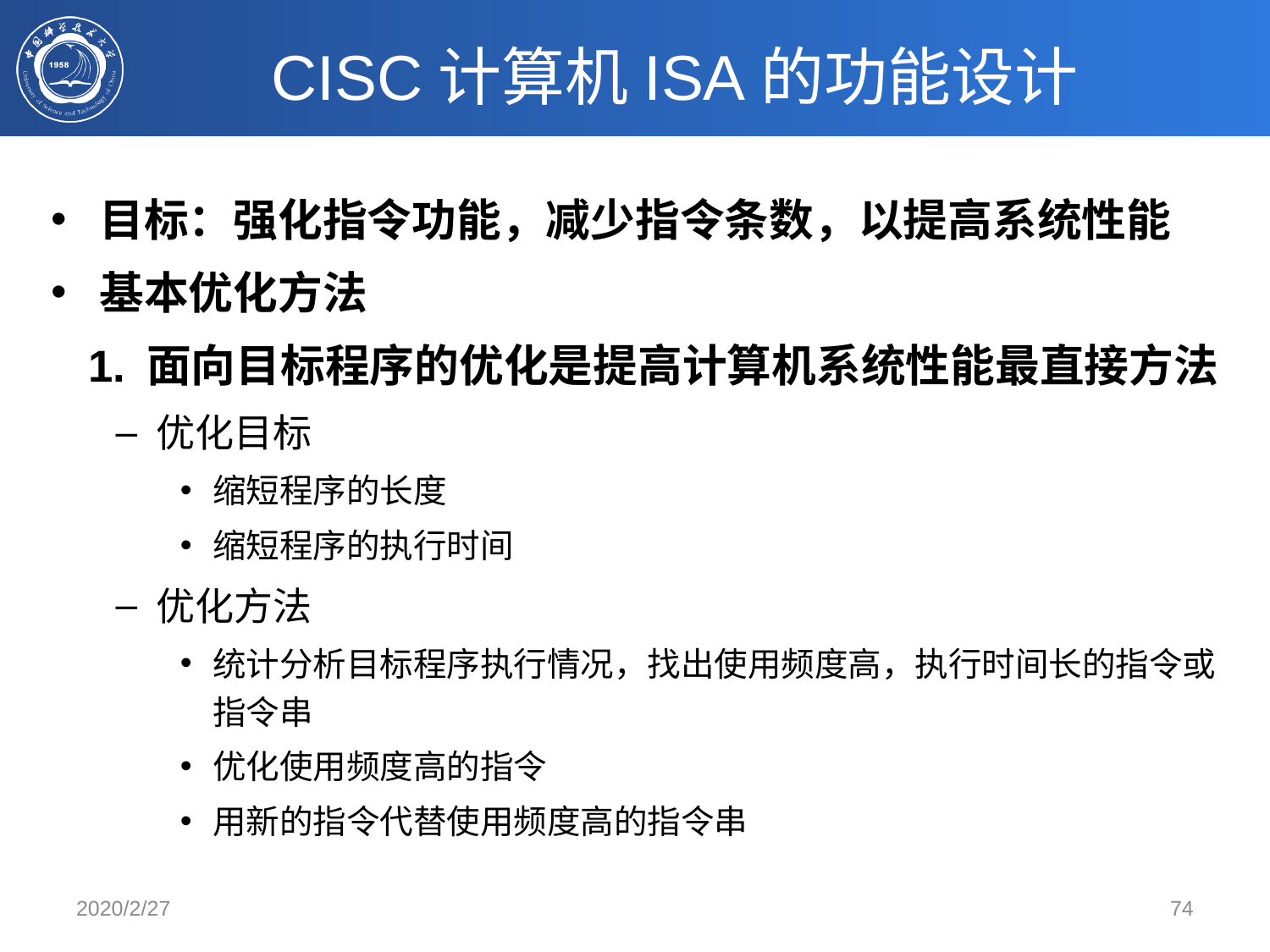

# CISC计算机ISA的功能设计
目标：强化指令功能，减少指令条数，以提高系统性能
基本优化方法
   1. 面向目标程序的优化是提高计算机系统性能最直接方法
优化目标
缩短程序的长度
缩短程序的执行时间
优化方法
统计分析目标程序执行情况，找出使用频度高，执行时间长的指令或指令串
优化使用频度高的指令
用新的指令代替使用频度高的指令串
2020/2/27
74